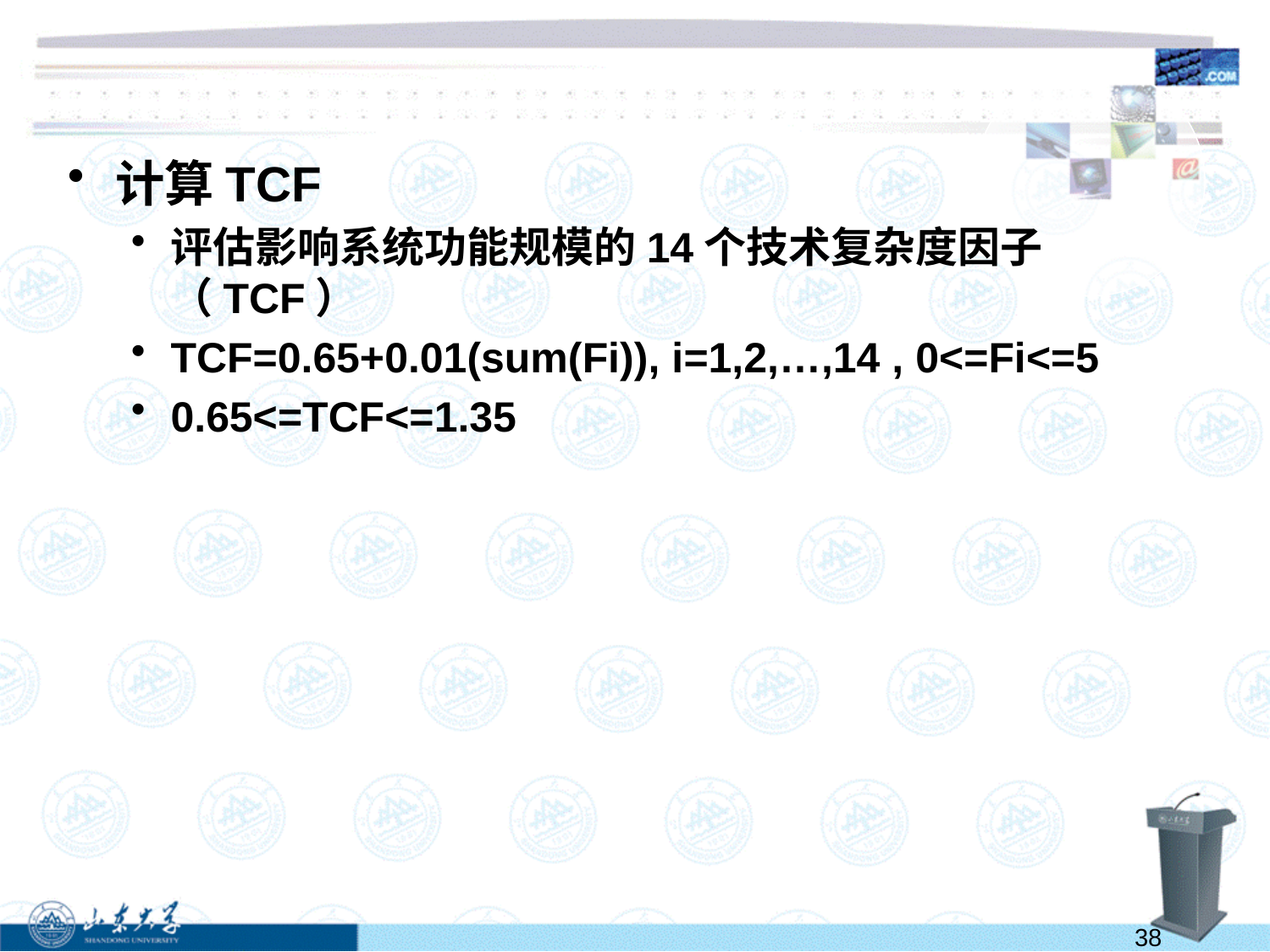

#
计算TCF
评估影响系统功能规模的14个技术复杂度因子（TCF）
TCF=0.65+0.01(sum(Fi)), i=1,2,…,14 , 0<=Fi<=5
0.65<=TCF<=1.35
38